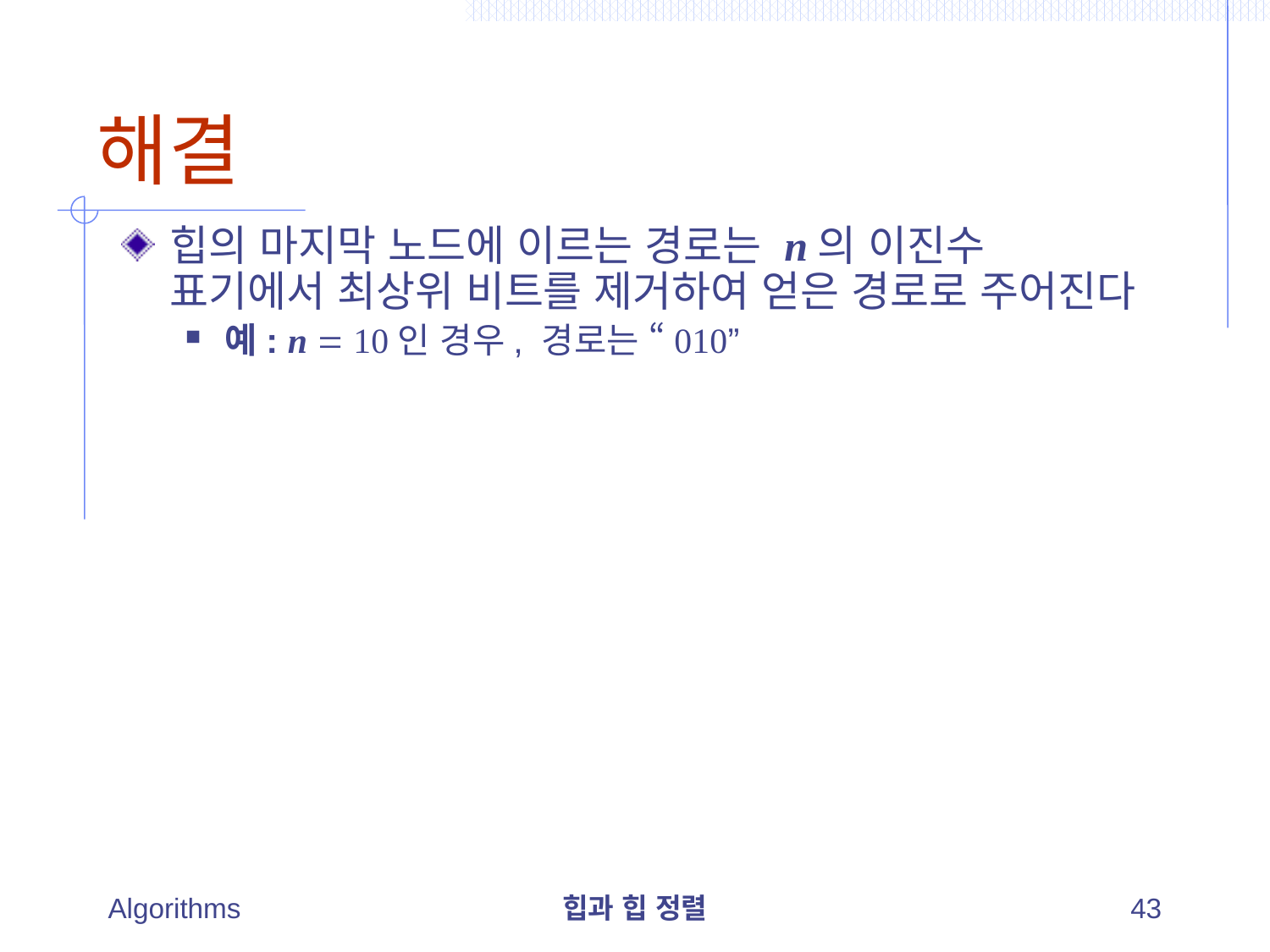

# 해결
힙의 마지막 노드에 이르는 경로는 n의 이진수 표기에서 최상위 비트를 제거하여 얻은 경로로 주어진다
예: n = 10인 경우, 경로는 “010”
Algorithms
힙과 힙 정렬
43